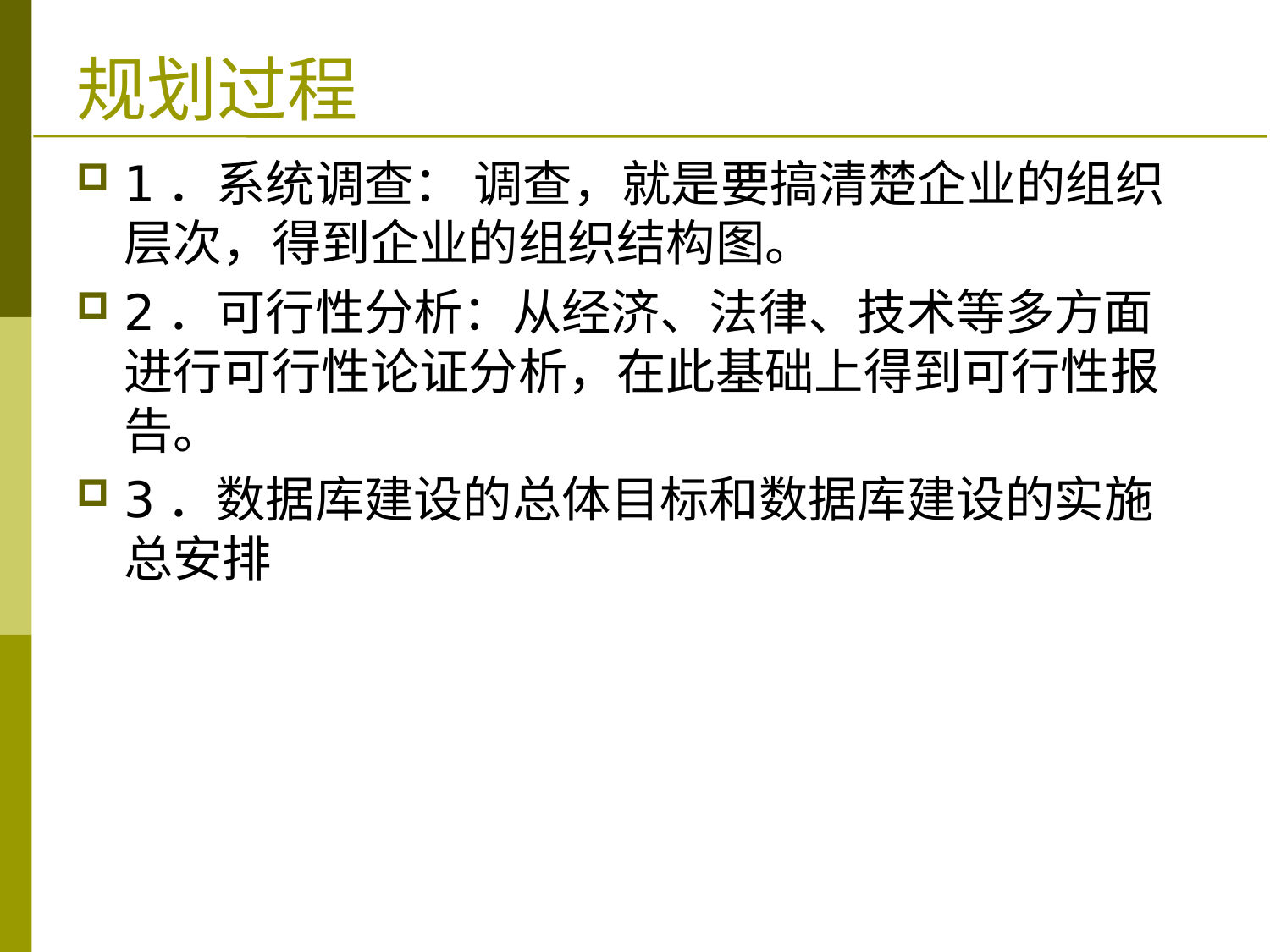

# 规划过程
1．系统调查： 调查，就是要搞清楚企业的组织层次，得到企业的组织结构图。
2．可行性分析：从经济、法律、技术等多方面进行可行性论证分析，在此基础上得到可行性报告。
3．数据库建设的总体目标和数据库建设的实施总安排